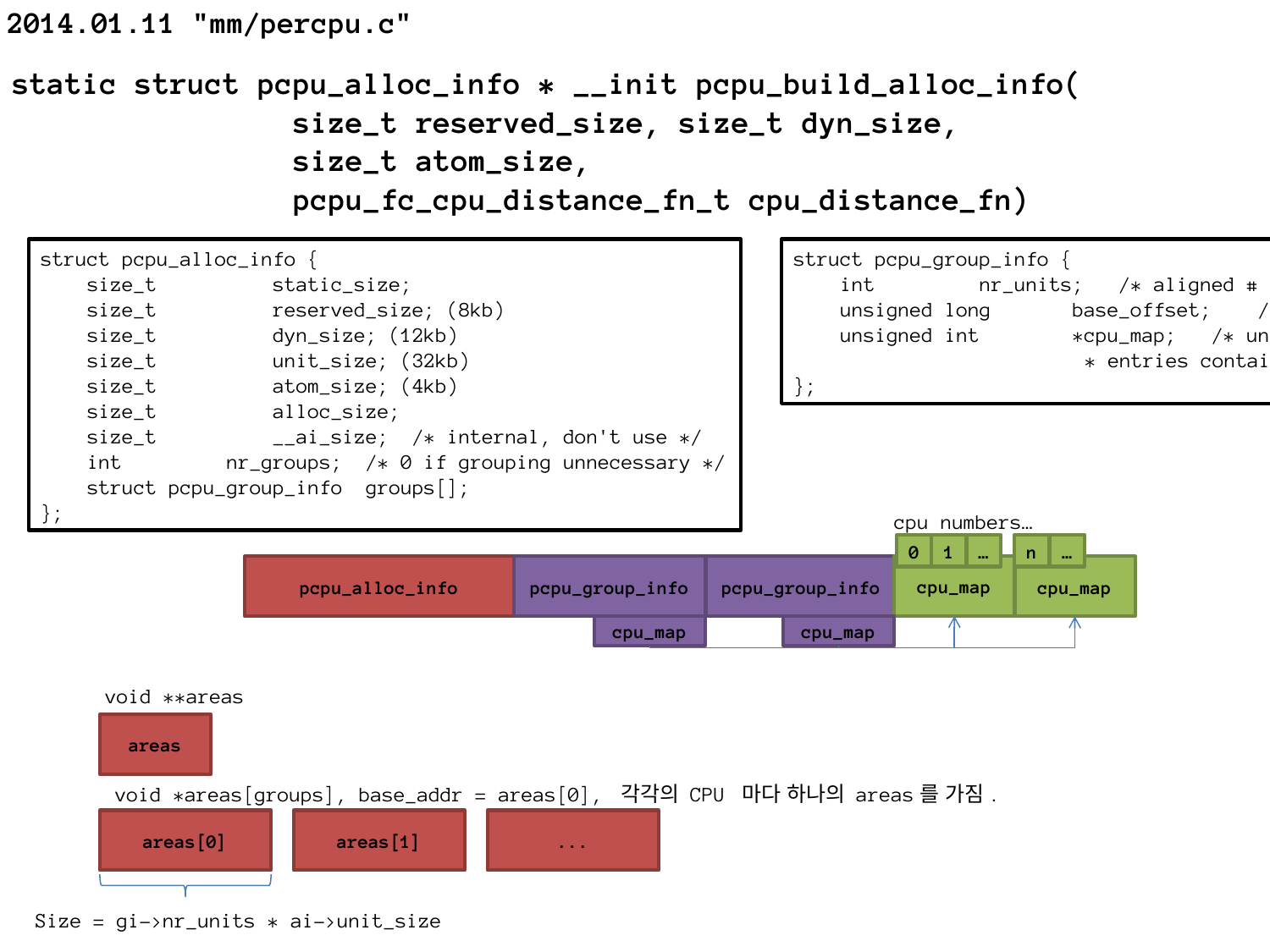

# 2014.01.11 "mm/percpu.c"
static struct pcpu_alloc_info * __init pcpu_build_alloc_info(
                size_t reserved_size, size_t dyn_size,
                size_t atom_size,
                pcpu_fc_cpu_distance_fn_t cpu_distance_fn)
struct pcpu_alloc_info {
    size_t          static_size;
    size_t          reserved_size; (8kb)
    size_t          dyn_size; (12kb)
    size_t          unit_size; (32kb)
    size_t          atom_size; (4kb)
    size_t          alloc_size;
    size_t          __ai_size;  /* internal, don't use */
    int         nr_groups;  /* 0 if grouping unnecessary */
    struct pcpu_group_info  groups[];
};
struct pcpu_group_info {
    int         nr_units;   /* aligned # of units */
    unsigned long       base_offset;    /* base address offset */
    unsigned int        *cpu_map;   /* unit->cpu map, empty
                         * entries contain NR_CPUS */
};
cpu numbers…
0
1
…
n
…
cpu_map
pcpu_alloc_info
pcpu_group_info
pcpu_group_info
cpu_map
cpu_map
cpu_map
void **areas
areas
void *areas[groups], base_addr = areas[0], 각각의 CPU 마다 하나의 areas를 가짐.

areas[0]
areas[1]
...
Size = gi->nr_units * ai->unit_size